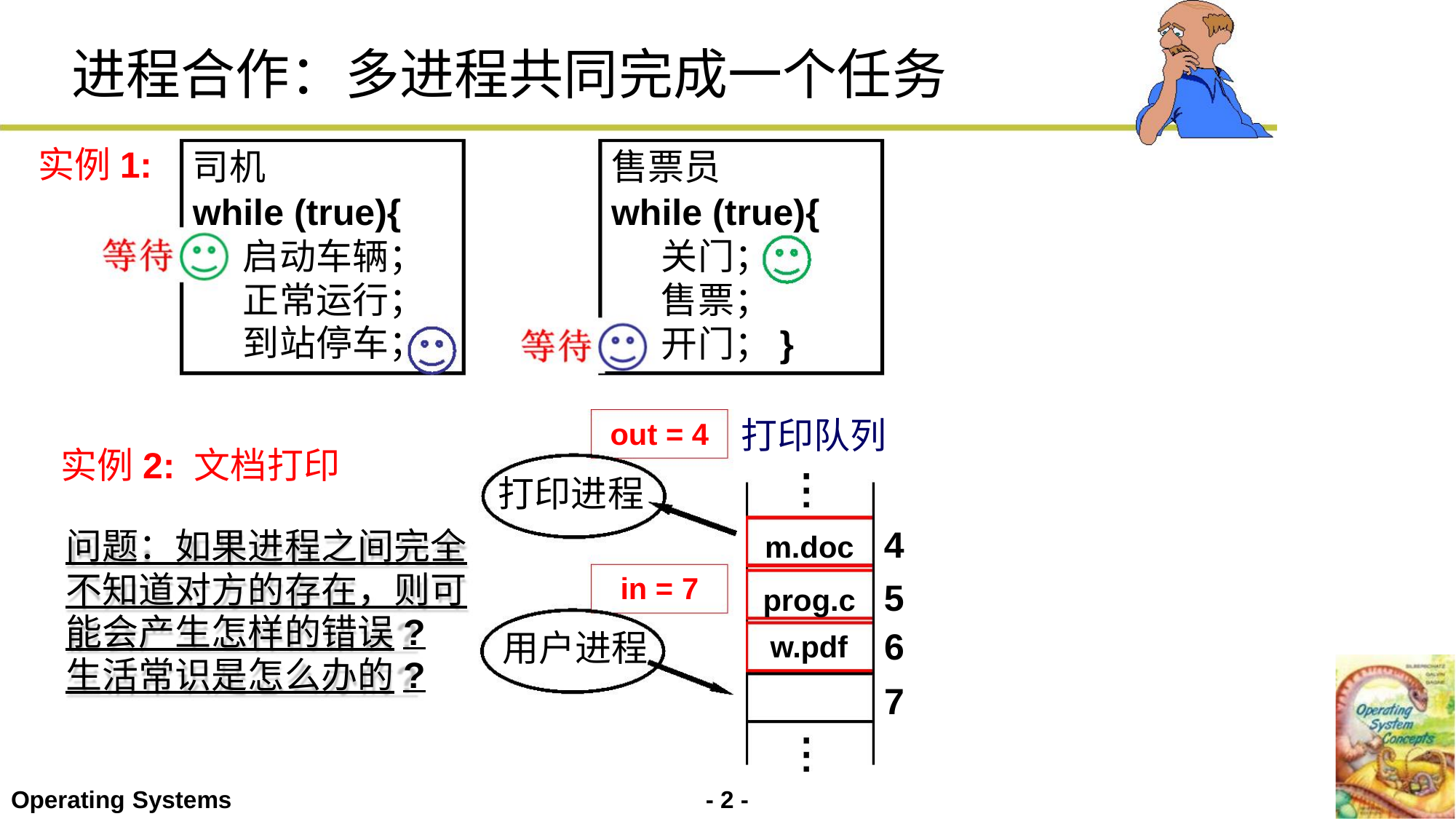

进程合作：多进程共同完成一个任务
实例1:
司机
售票员
while (true){
启动车辆；
正常运行；
到站停车；
while (true){
关门；
售票；
开门；}

out = 4
打印队列
实例2: 文档打印

打印进程
m.doc 4
prog.c 5
问题：如果进程之间完全
不知道对方的存在，则可
能会产生怎样的错误?
生活常识是怎么办的?
in = 7
6
7
w.pdf
用户进程

- 2 -
Operating Systems